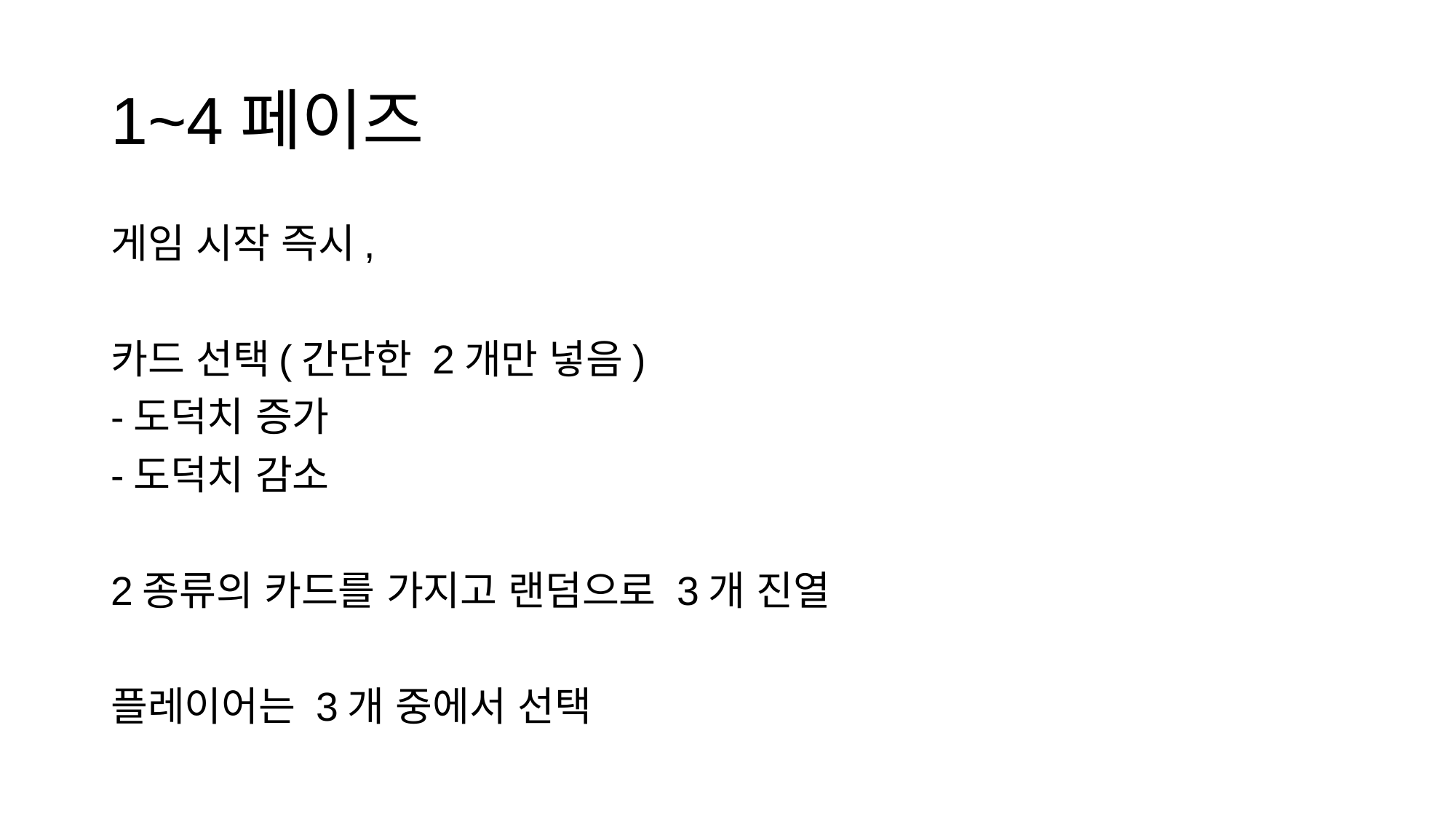

# 1~4페이즈
게임 시작 즉시,

카드 선택(간단한 2개만 넣음)
-도덕치 증가
-도덕치 감소

2종류의 카드를 가지고 랜덤으로 3개 진열

플레이어는 3개 중에서 선택